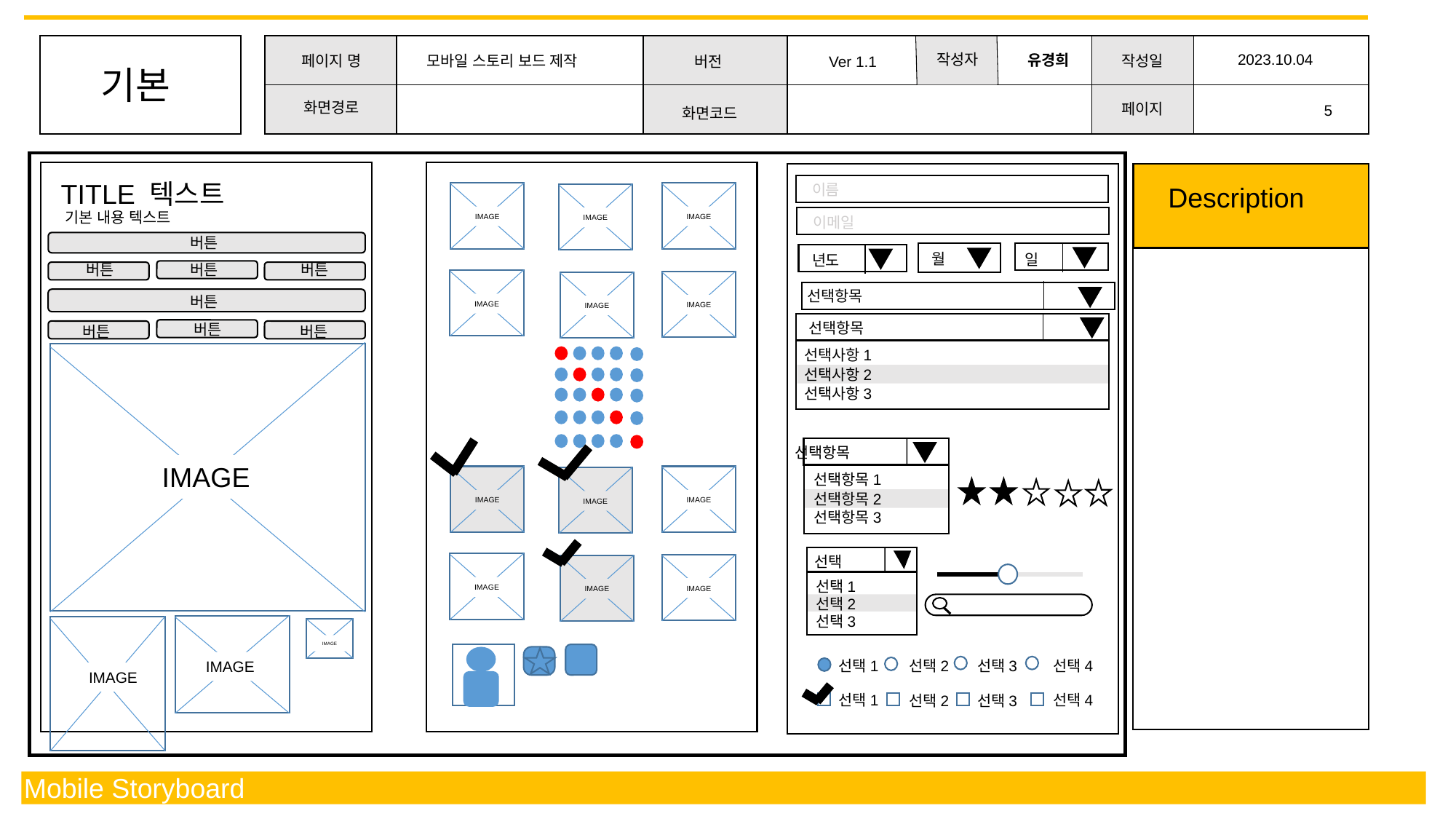

작성자
2023.10.04
유경희
작성일
페이지 명
모바일 스토리 보드 제작
Ver 1.1
버전

기본
화면경로
페이지
5
화면코드

TITLE 텍스트
이름

Description

IMAGE

IMAGE

IMAGE
기본 내용 텍스트

이메일
버튼

월
일

년도

버튼
버튼
버튼

IMAGE

IMAGE

IMAGE
선택항목

버튼

선택항목

버튼
버튼
버튼

선택사항1

IMAGE

선택사항2

선택사항3
선택항목

선택항목1

IMAGE

IMAGE

IMAGE

선택항목2

선택항목3
선택

IMAGE

IMAGE

IMAGE

선택1
선택2

선택3

IMAGE

IMAGE

IMAGE

선택1
선택2
선택3
선택4

선택1
선택4
선택2
선택3

Mobile Storyboard